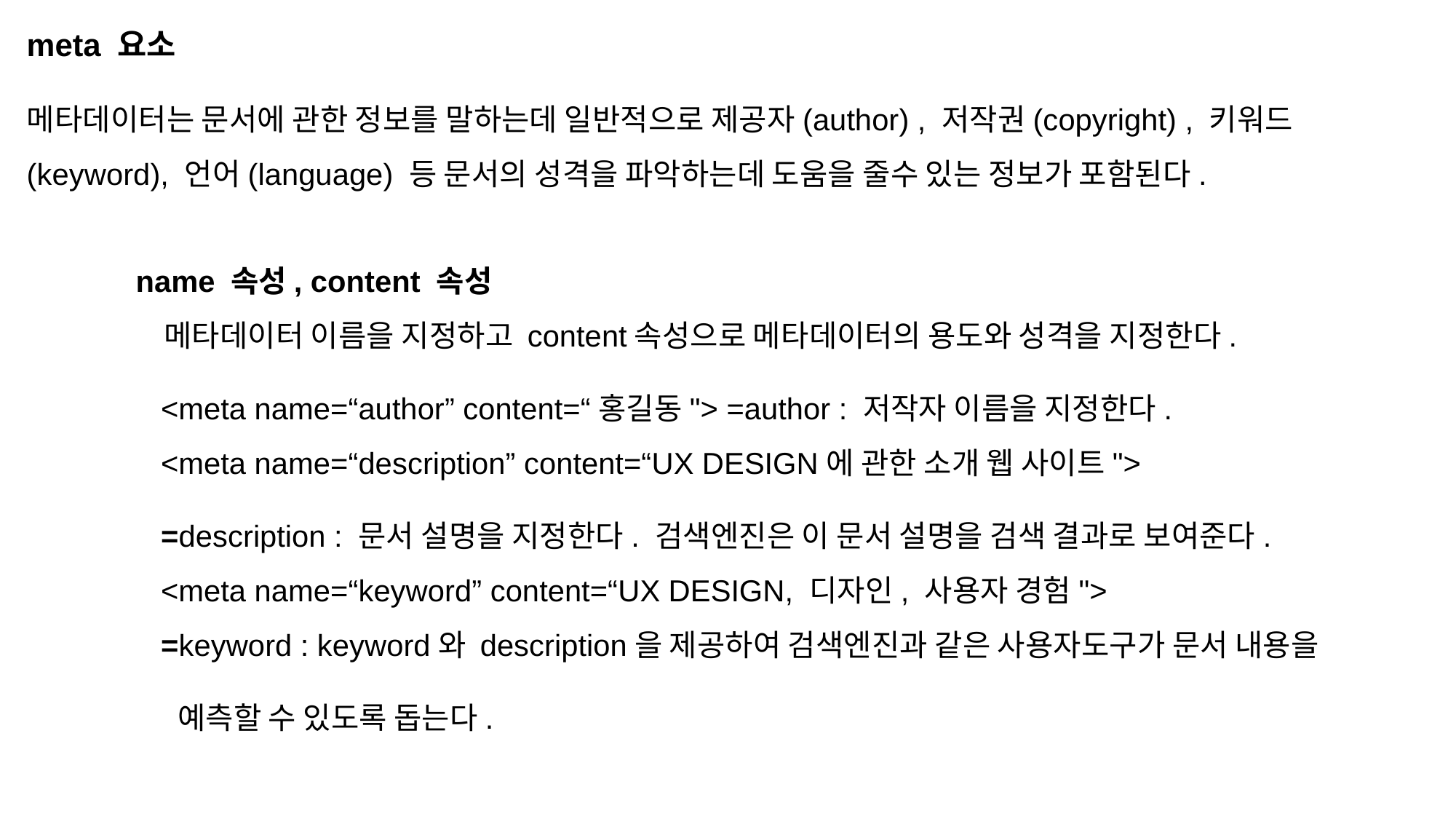

meta 요소
메타데이터는 문서에 관한 정보를 말하는데 일반적으로 제공자(author) , 저작권(copyright) , 키워드(keyword), 언어(language) 등 문서의 성격을 파악하는데 도움을 줄수 있는 정보가 포함된다.

	name 속성, content 속성
	   메타데이터 이름을 지정하고 content속성으로 메타데이터의 용도와 성격을 지정한다.
	   <meta name=“author” content=“홍길동"> =author : 저작자 이름을 지정한다.
	   <meta name=“description” content=“UX DESIGN에 관한 소개 웹 사이트">
	   =description : 문서 설명을 지정한다. 검색엔진은 이 문서 설명을 검색 결과로 보여준다.
	   <meta name=“keyword” content=“UX DESIGN, 디자인, 사용자 경험">
	   =keyword : keyword와 description을 제공하여 검색엔진과 같은 사용자도구가 문서 내용을
	     예측할 수 있도록 돕는다.